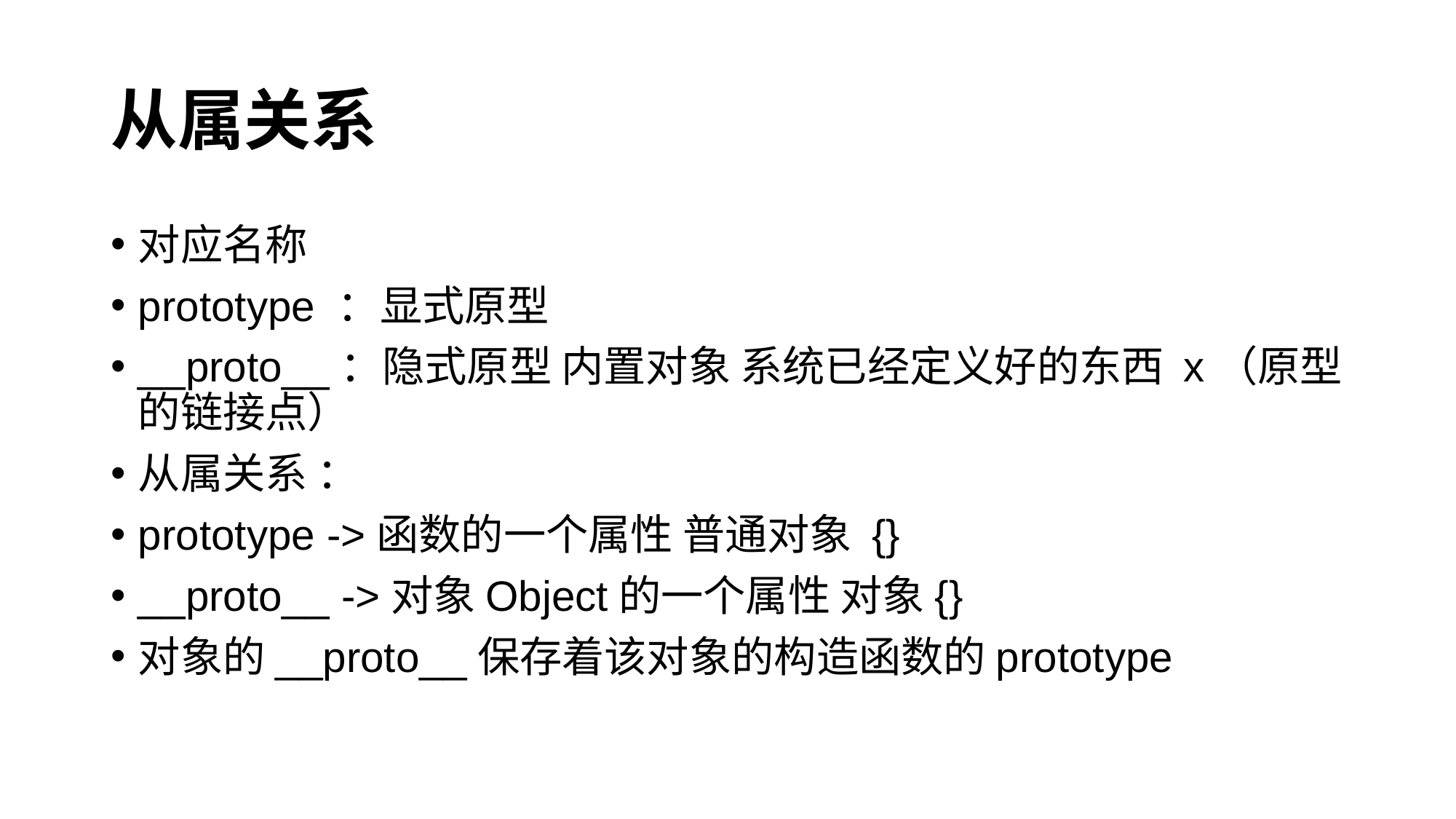

# 从属关系
对应名称
prototype ：显式原型
__proto__：隐式原型 内置对象 系统已经定义好的东西 x（原型的链接点）
从属关系 ：
prototype ->函数的一个属性 普通对象 {}
__proto__ ->对象Object的一个属性 对象{}
对象的__proto__保存着该对象的构造函数的prototype